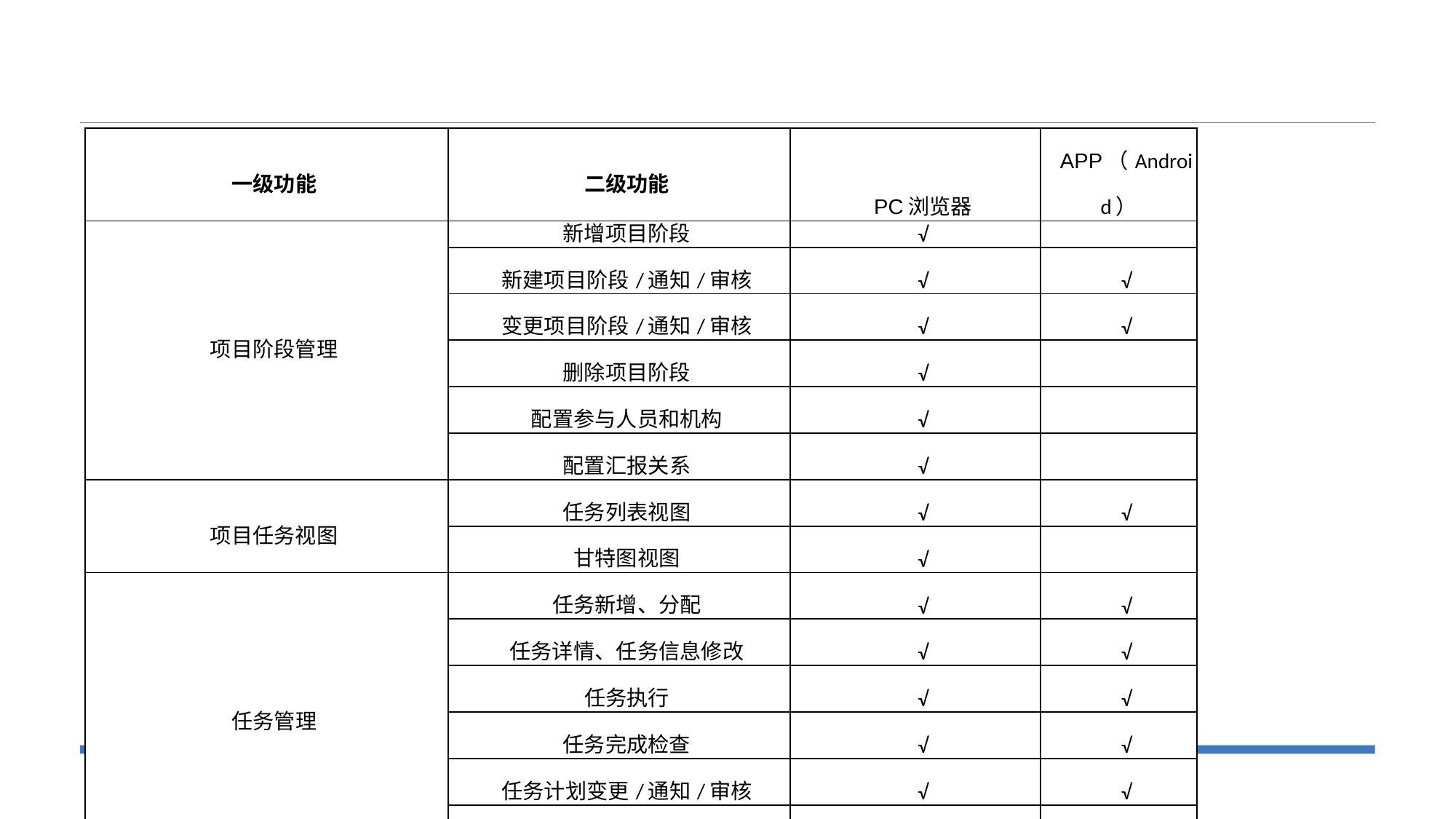

| 一级功能 | 二级功能 | PC浏览器 | APP（Android） |
| --- | --- | --- | --- |
| 项目阶段管理 | 新增项目阶段 | √ |  |
| --- | --- | --- | --- |
|  | 新建项目阶段/通知/审核 | √ | √ |
|  | 变更项目阶段/通知/审核 | √ | √ |
|  | 删除项目阶段 | √ |  |
|  | 配置参与人员和机构 | √ |  |
|  | 配置汇报关系 | √ |  |
| 项目任务视图 | 任务列表视图 | √ | √ |
|  | 甘特图视图 | √ |  |
| 任务管理 | 任务新增、分配 | √ | √ |
|  | 任务详情、任务信息修改 | √ | √ |
|  | 任务执行 | √ | √ |
|  | 任务完成检查 | √ | √ |
|  | 任务计划变更/通知/审核 | √ | √ |
|  | 待办任务的日历视图 | √ | √ |